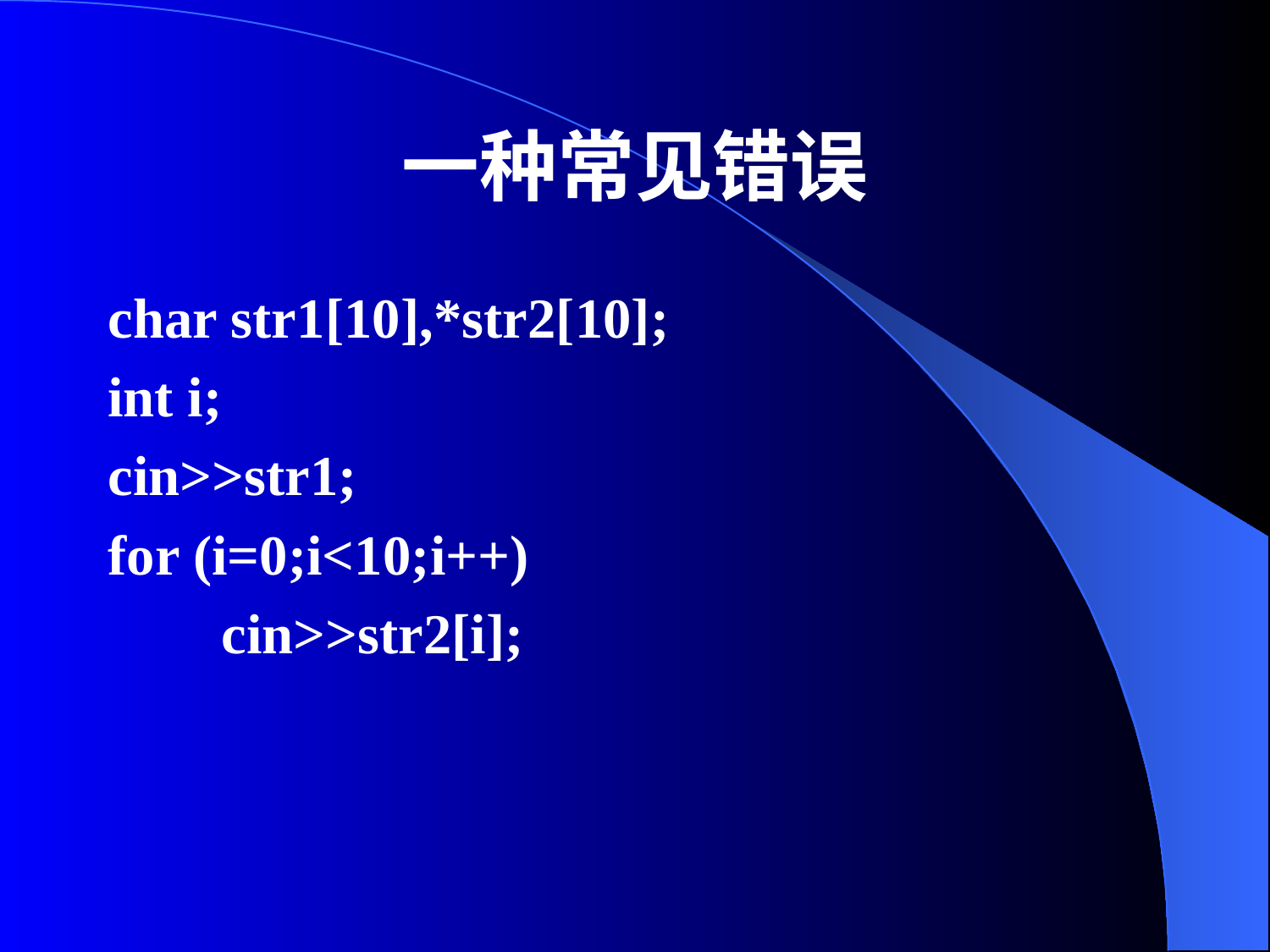

# 一种常见错误
char str1[10],*str2[10];
int i;
cin>>str1;
for (i=0;i<10;i++)
        cin>>str2[i];